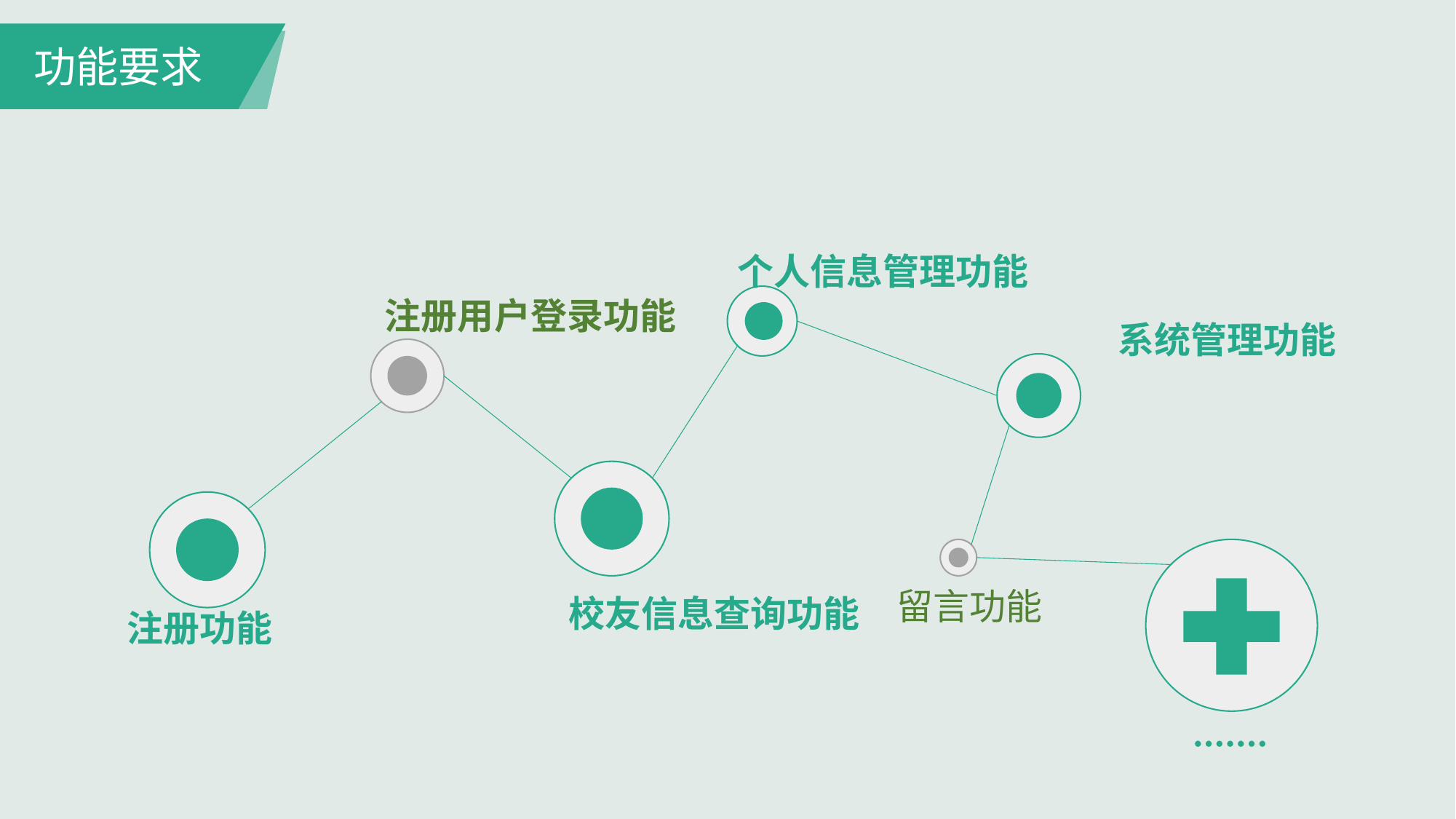

功能要求
个人信息管理功能

注册用户登录功能

系统管理功能

留言功能
校友信息查询功能
注册功能
·······